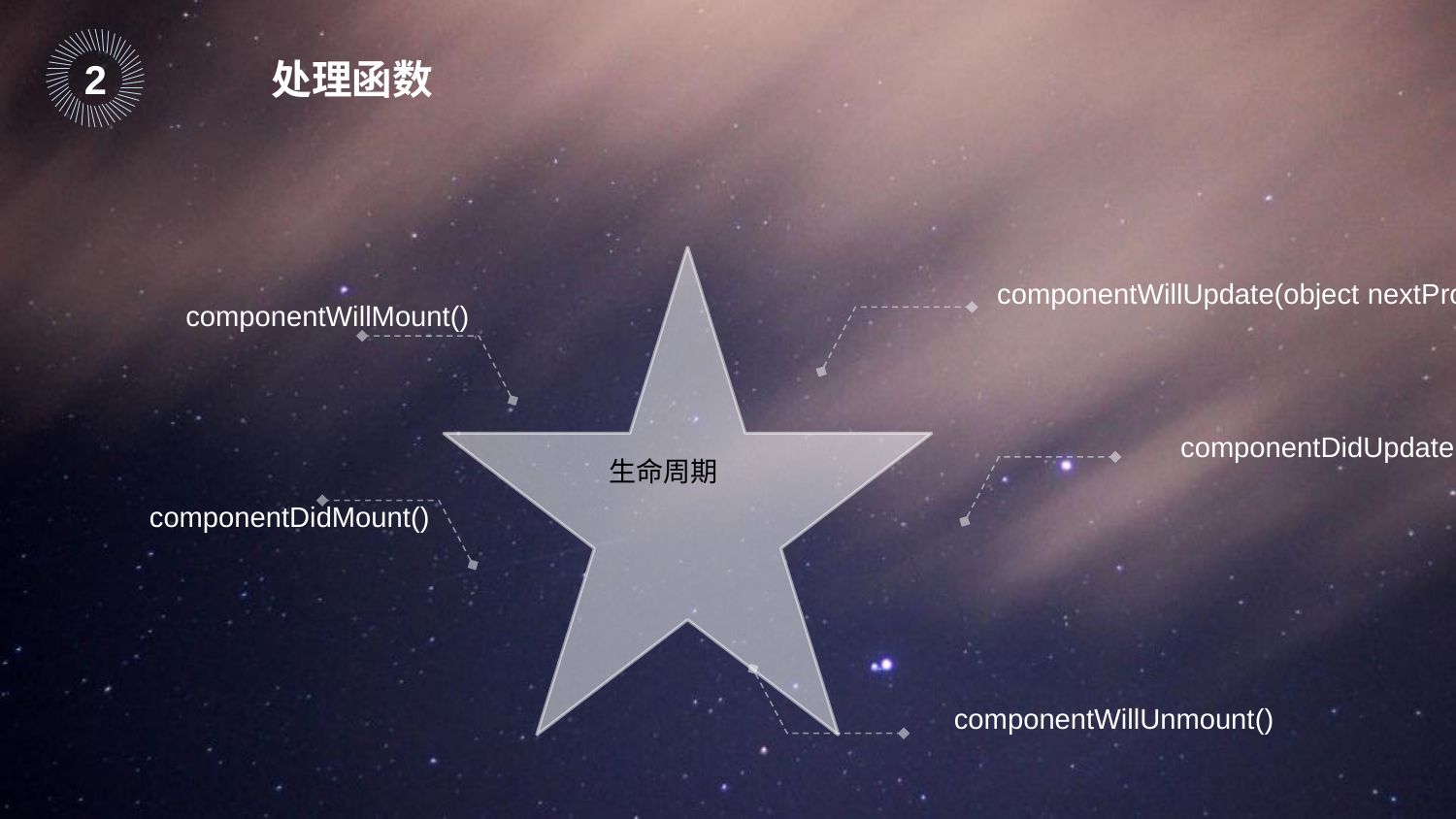

｜
｜
｜
｜
｜
｜
｜
｜
｜
｜
｜
｜
｜
｜
｜
｜
｜
｜
｜
｜
｜
｜
｜
｜
｜
｜
｜
｜
｜
｜
｜
｜
｜
｜
｜
｜
｜
｜
｜
｜
｜
｜
｜
｜
｜
｜
2
处理函数

componentWillUpdate(object nextProps, object nextState)
componentWillMount()

componentDidUpdate(object prevProps, object prevState)
生命周期

componentDidMount()

componentWillUnmount()